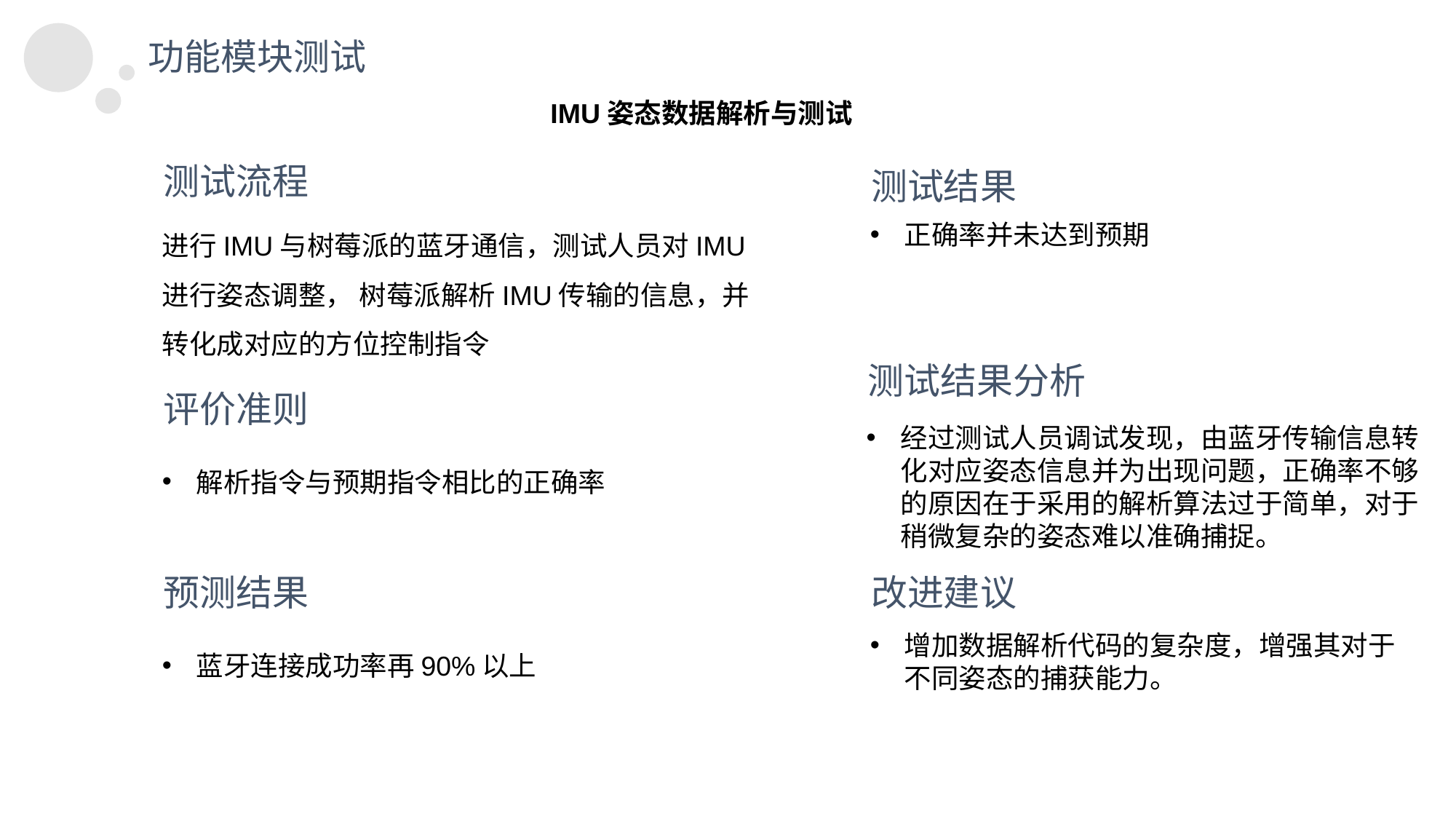

功能模块测试
IMU姿态数据解析与测试
测试流程
测试结果
进行IMU与树莓派的蓝牙通信，测试人员对IMU进行姿态调整， 树莓派解析IMU传输的信息，并转化成对应的方位控制指令
正确率并未达到预期
测试结果分析
评价准则
经过测试人员调试发现，由蓝牙传输信息转化对应姿态信息并为出现问题，正确率不够的原因在于采用的解析算法过于简单，对于稍微复杂的姿态难以准确捕捉。
解析指令与预期指令相比的正确率
PPT模板 http://www.1ppt.com/moban/
预测结果
改进建议
增加数据解析代码的复杂度，增强其对于不同姿态的捕获能力。
蓝牙连接成功率再90%以上